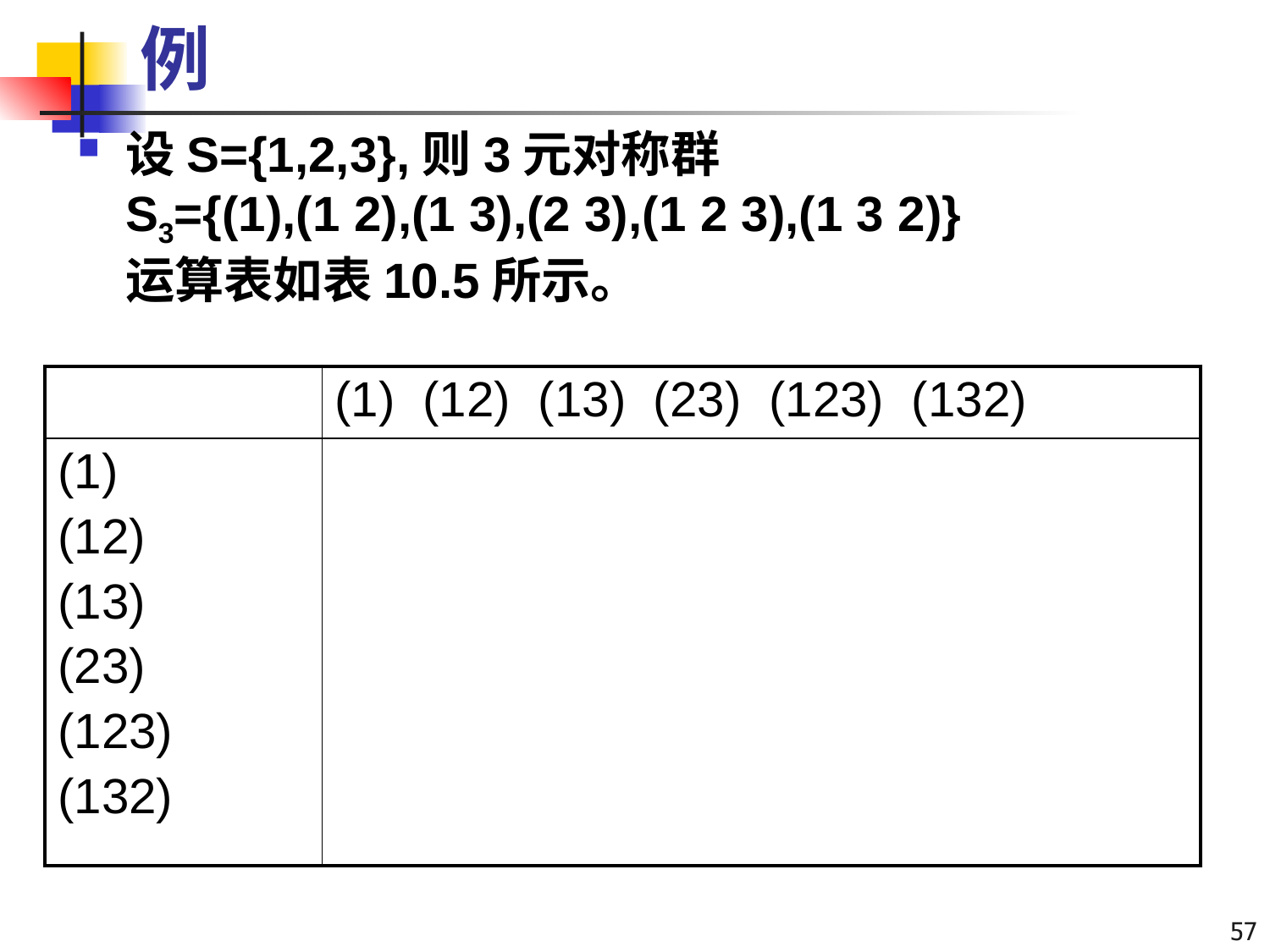

# 例
设S={1,2,3},则3元对称群
S3={(1),(1 2),(1 3),(2 3),(1 2 3),(1 3 2)}
运算表如表10.5所示。
|  | (1) (12) (13) (23) (123) (132) |
| --- | --- |
| (1) (12) (13) (23) (123) (132) |  |
57